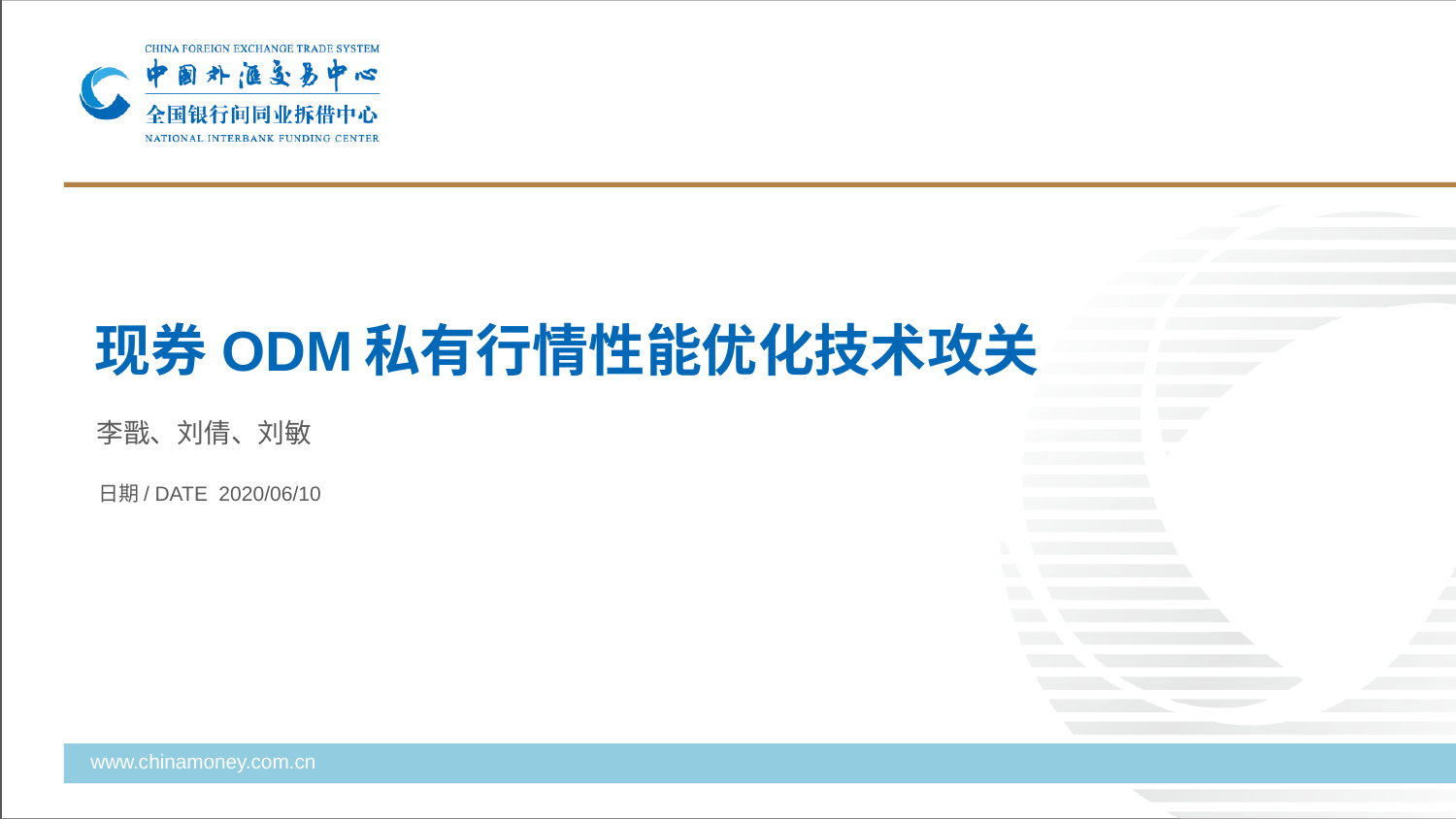

# 现券ODM私有行情性能优化技术攻关
李戬、刘倩、刘敏
日期/ DATE  2020/06/10
www.chinamoney.com.cn